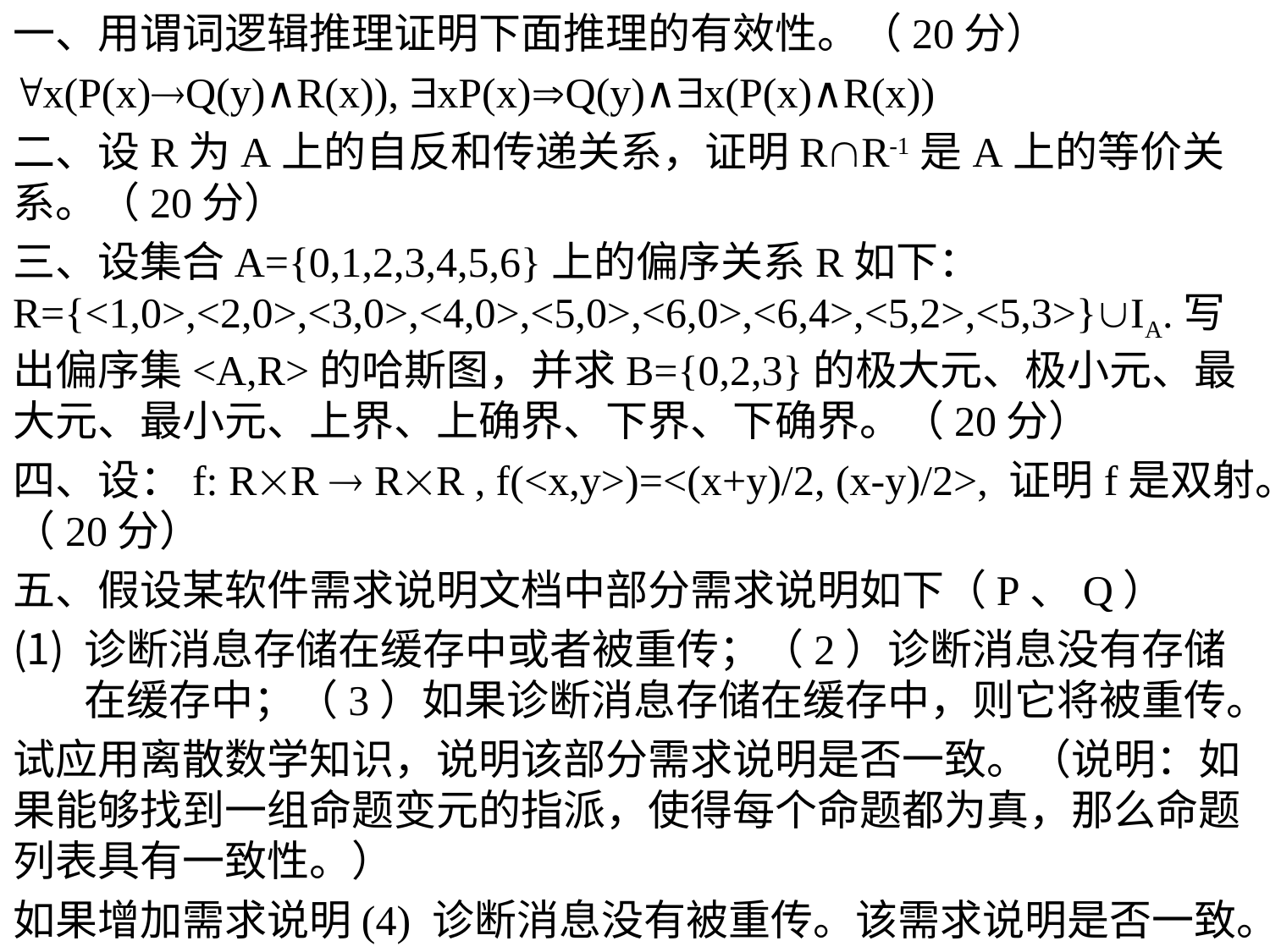

一、用谓词逻辑推理证明下面推理的有效性。（20分）
∀x(P(x)→Q(y)∧R(x)), ∃xP(x)⇒Q(y)∧∃x(P(x)∧R(x))
二、设R为A上的自反和传递关系，证明R∩R-1是A上的等价关系。（20分）
三、设集合A={0,1,2,3,4,5,6}上的偏序关系R如下：R={<1,0>,<2,0>,<3,0>,<4,0>,<5,0>,<6,0>,<6,4>,<5,2>,<5,3>}∪IA.写出偏序集<A,R>的哈斯图，并求B={0,2,3}的极大元、极小元、最大元、最小元、上界、上确界、下界、下确界。（20分）
四、设：f: R×R → R×R , f(<x,y>)=<(x+y)/2, (x-y)/2>, 证明f是双射。（20分）
五、假设某软件需求说明文档中部分需求说明如下（P、Q）
诊断消息存储在缓存中或者被重传；（2）诊断消息没有存储在缓存中；（3）如果诊断消息存储在缓存中，则它将被重传。
试应用离散数学知识，说明该部分需求说明是否一致。（说明：如果能够找到一组命题变元的指派，使得每个命题都为真，那么命题列表具有一致性。）
如果增加需求说明(4) 诊断消息没有被重传。该需求说明是否一致。